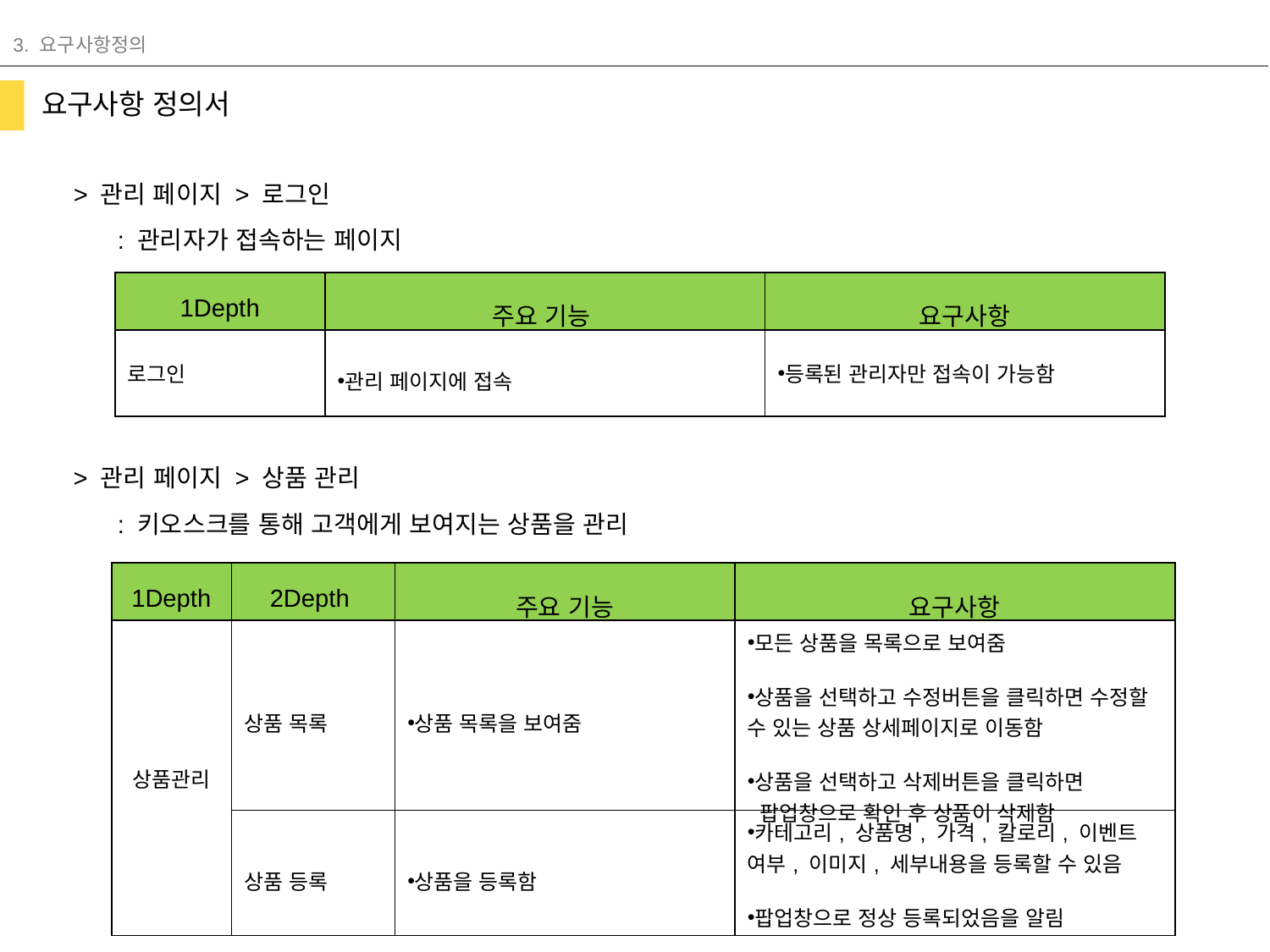

3. 요구사항정의

요구사항 정의서
> 관리 페이지 > 로그인

: 관리자가 접속하는 페이지
| 1Depth | 주요 기능 | 요구사항 |
| --- | --- | --- |
| 로그인 | 관리 페이지에 접속 | 등록된 관리자만 접속이 가능함 |
> 관리 페이지 > 상품 관리
: 키오스크를 통해 고객에게 보여지는 상품을 관리

| 1Depth | 2Depth | 주요 기능 | 요구사항 |
| --- | --- | --- | --- |
| 상품관리 | 상품 목록 | 상품 목록을 보여줌 | 모든 상품을 목록으로 보여줌 상품을 선택하고 수정버튼을 클릭하면 수정할 수 있는 상품 상세페이지로 이동함 상품을 선택하고 삭제버튼을 클릭하면 팝업창으로 확인 후 상품이 삭제함 |
|  | 상품 등록 | 상품을 등록함 | 카테고리, 상품명, 가격, 칼로리, 이벤트 여부, 이미지, 세부내용을 등록할 수 있음 팝업창으로 정상 등록되었음을 알림 |